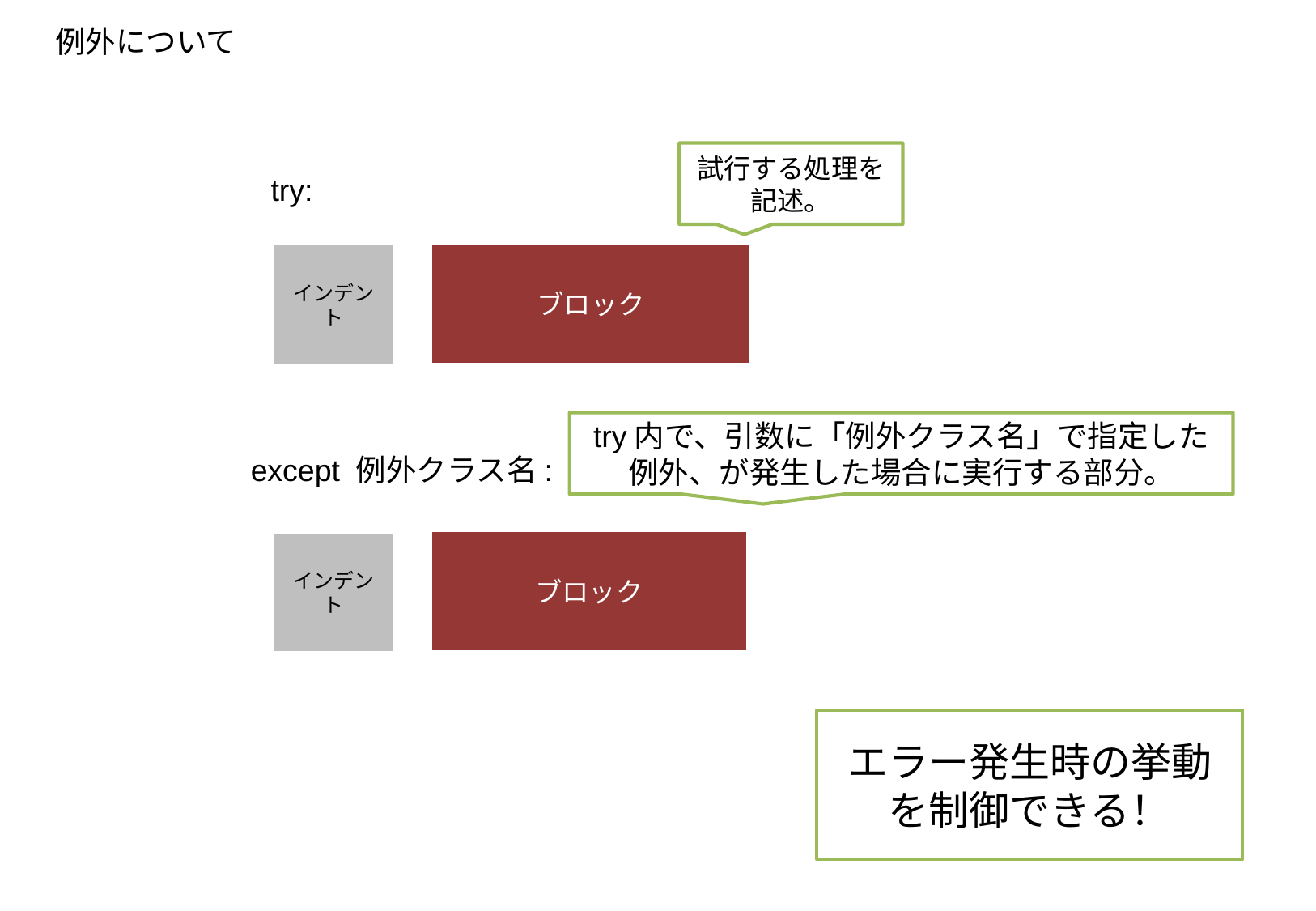

例外について
試行する処理を記述。
try:
ブロック
インデント
try内で、引数に「例外クラス名」で指定した例外、が発生した場合に実行する部分。
except 例外クラス名:
ブロック
インデント
エラー発生時の挙動を制御できる！